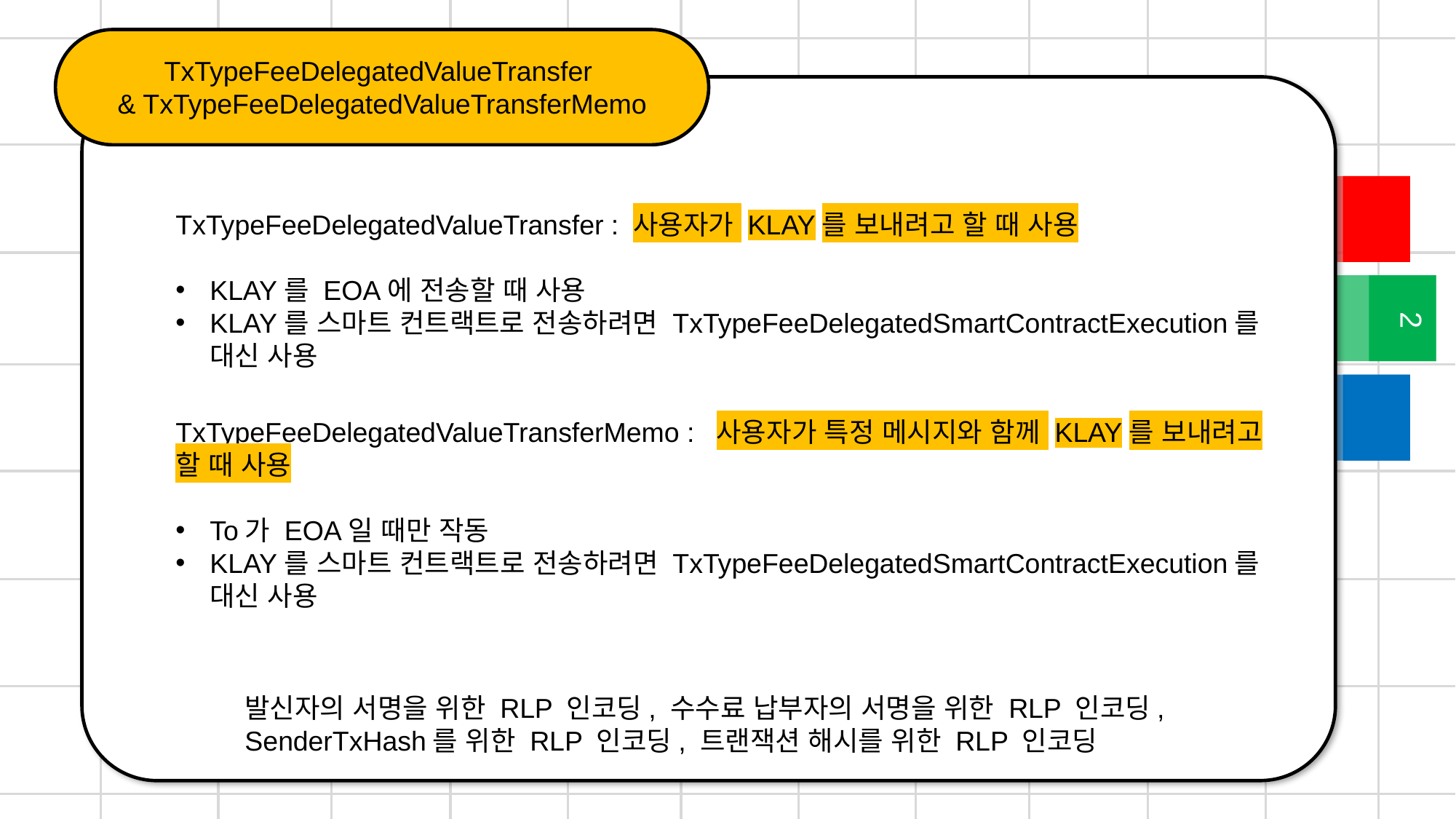

TxTypeFeeDelegatedValueTransfer
& TxTypeFeeDelegatedValueTransferMemo

TxTypeFeeDelegatedValueTransfer : 사용자가 KLAY를 보내려고 할 때 사용

KLAY를 EOA에 전송할 때 사용
KLAY를 스마트 컨트랙트로 전송하려면 TxTypeFeeDelegatedSmartContractExecution를 대신 사용

2

TxTypeFeeDelegatedValueTransferMemo :  사용자가 특정 메시지와 함께 KLAY를 보내려고 할 때 사용

To가 EOA일 때만 작동
KLAY를 스마트 컨트랙트로 전송하려면 TxTypeFeeDelegatedSmartContractExecution를 대신 사용

발신자의 서명을 위한 RLP 인코딩, 수수료 납부자의 서명을 위한 RLP 인코딩,
SenderTxHash를 위한 RLP 인코딩, 트랜잭션 해시를 위한 RLP 인코딩